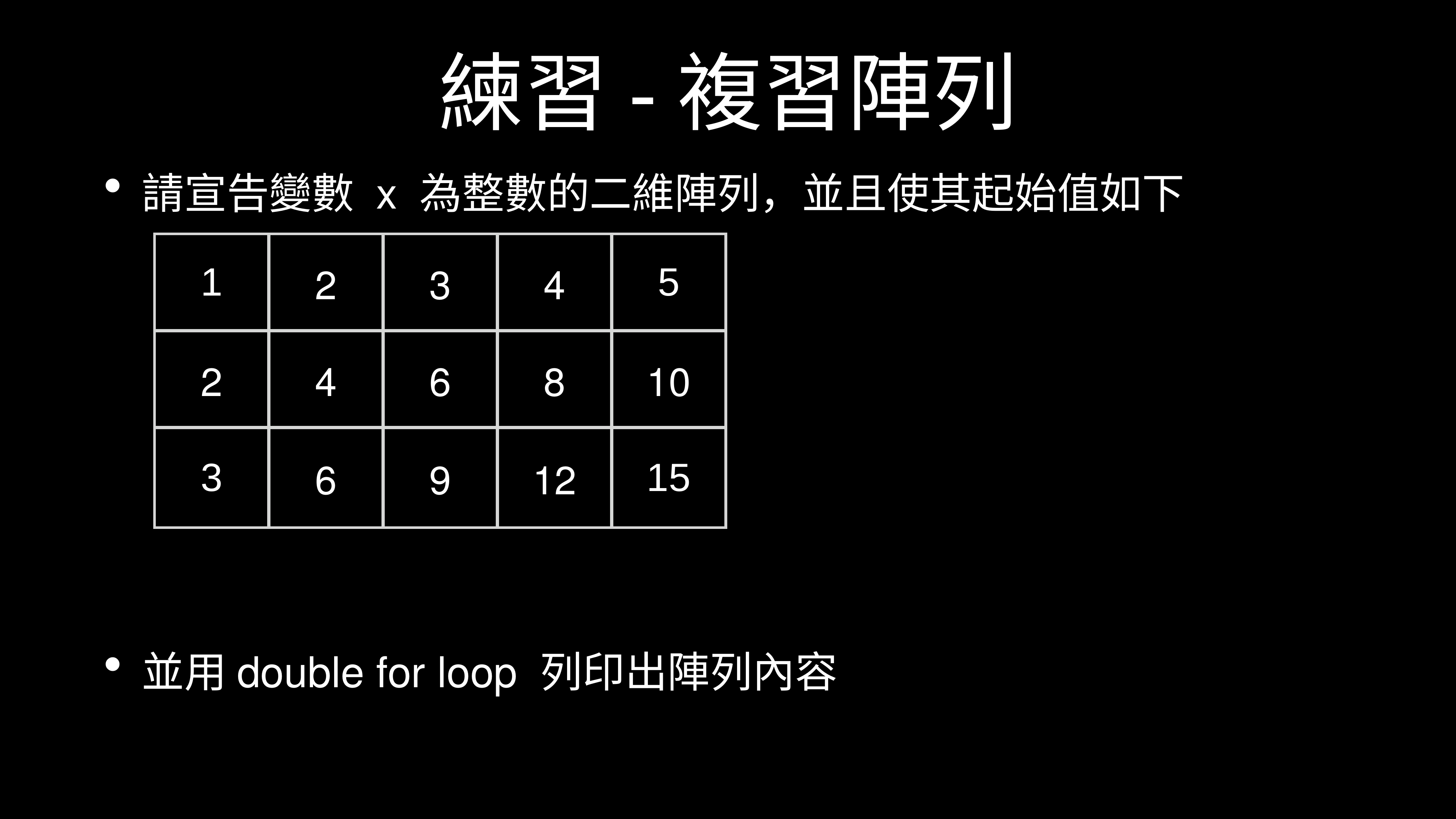

# 練習-複習陣列
請宣告變數 x 為整數的二維陣列，並且使其起始值如下

並用double for loop 列印出陣列內容
| 1 | 2 | 3 | 4 | 5 |
| --- | --- | --- | --- | --- |
| 2 | 4 | 6 | 8 | 10 |
| 3 | 6 | 9 | 12 | 15 |